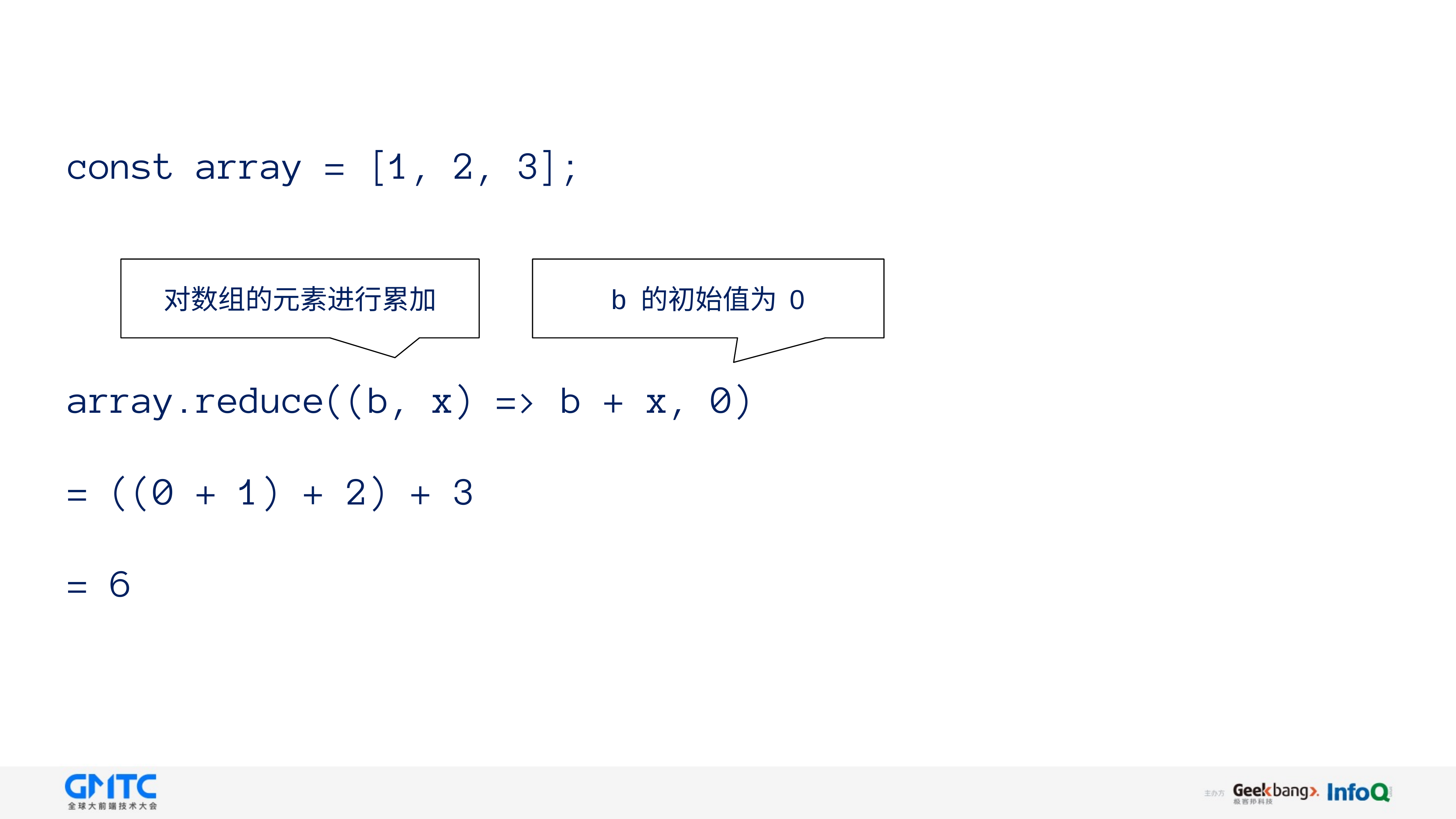

const array = [1, 2, 3];
array.reduce((b, x) => b + x, 0)
= ((0 + 1) + 2) + 3
= 6
对数组的元素进行累加
b 的初始值为 0